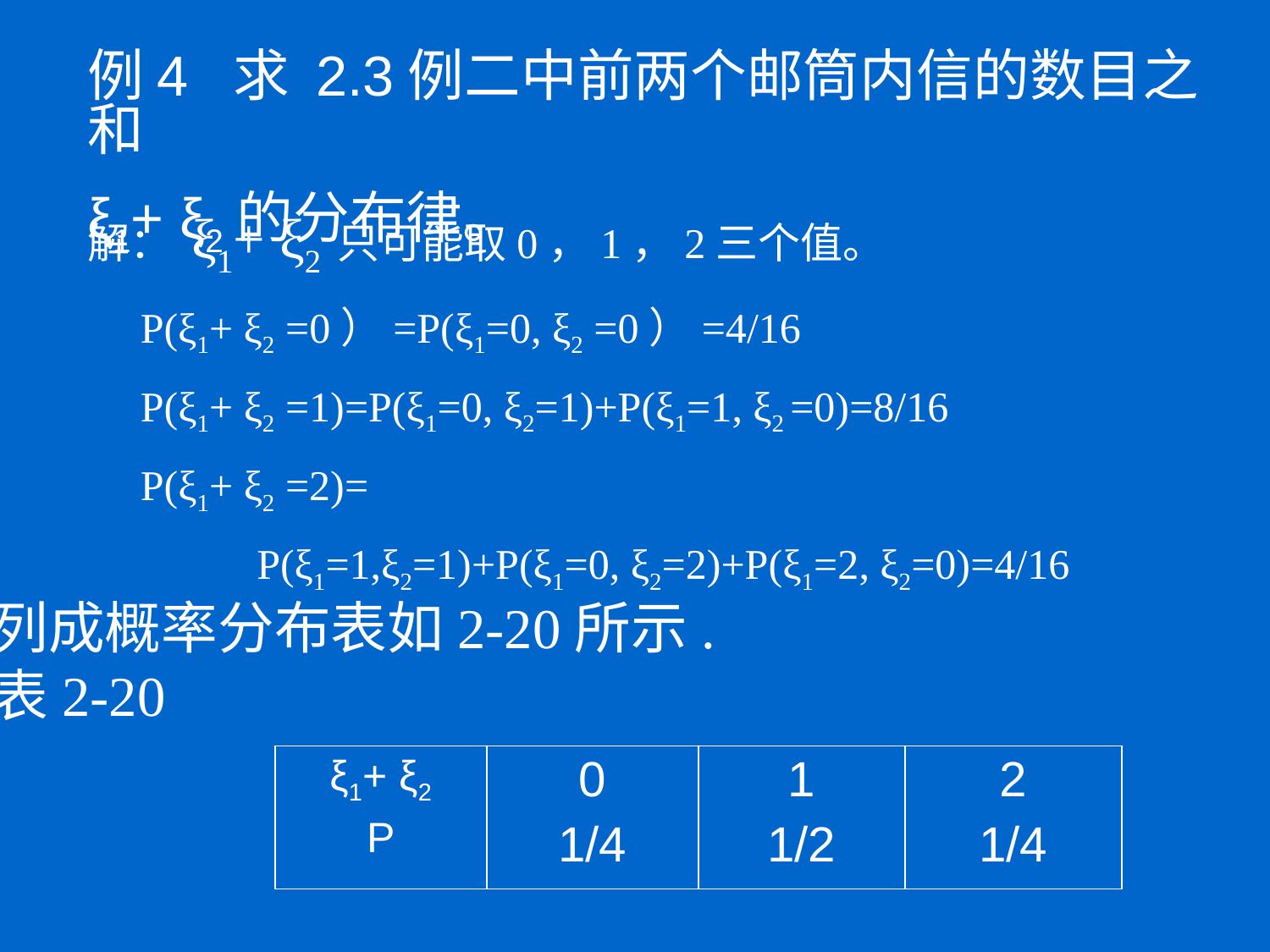

例4  求 2.3例二中前两个邮筒内信的数目之和
ξ1+ ξ2的分布律。

解： ξ1+ ξ2 只可能取0，1，2三个值。
     P(ξ1+ ξ2 =0）=P(ξ1=0, ξ2 =0）=4/16
     P(ξ1+ ξ2 =1)=P(ξ1=0, ξ2=1)+P(ξ1=1, ξ2 =0)=8/16
     P(ξ1+ ξ2 =2)=
                P(ξ1=1,ξ2=1)+P(ξ1=0, ξ2=2)+P(ξ1=2, ξ2=0)=4/16

列成概率分布表如2-20所示.
表2-20

| ξ1+ ξ2 P | 0 1/4 | 1 1/2 | 2 1/4 |
| --- | --- | --- | --- |